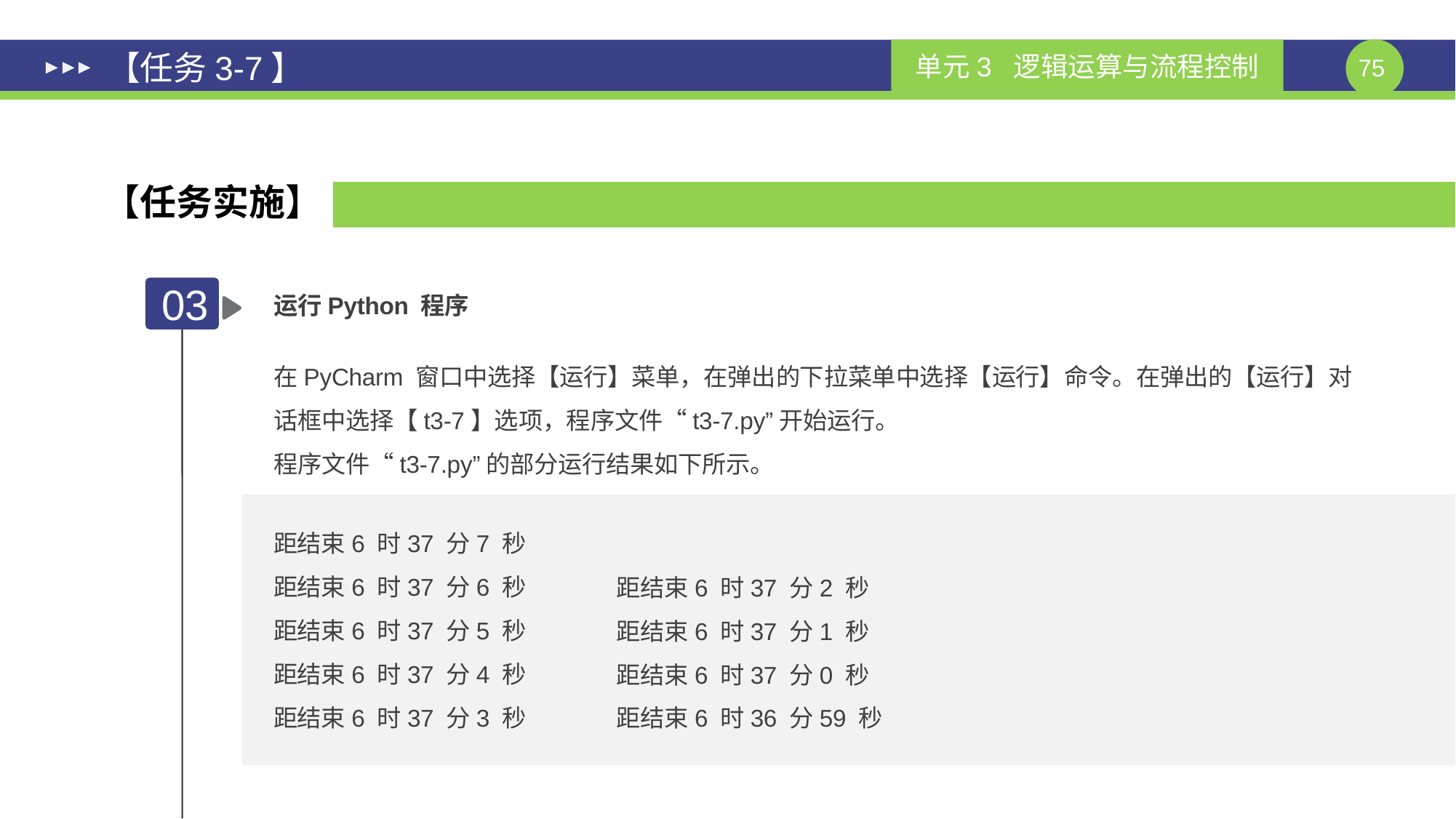

# 【任务3-7】
【任务实施】

运行Python 程序
03

在PyCharm 窗口中选择【运行】菜单，在弹出的下拉菜单中选择【运行】命令。在弹出的【运行】对话框中选择【t3-7】选项，程序文件“t3-7.py”开始运行。
程序文件“t3-7.py”的部分运行结果如下所示。

距结束6 时37 分7 秒
距结束6 时37 分6 秒
距结束6 时37 分5 秒
距结束6 时37 分4 秒
距结束6 时37 分3 秒
距结束6 时37 分2 秒
距结束6 时37 分1 秒
距结束6 时37 分0 秒
距结束6 时36 分59 秒